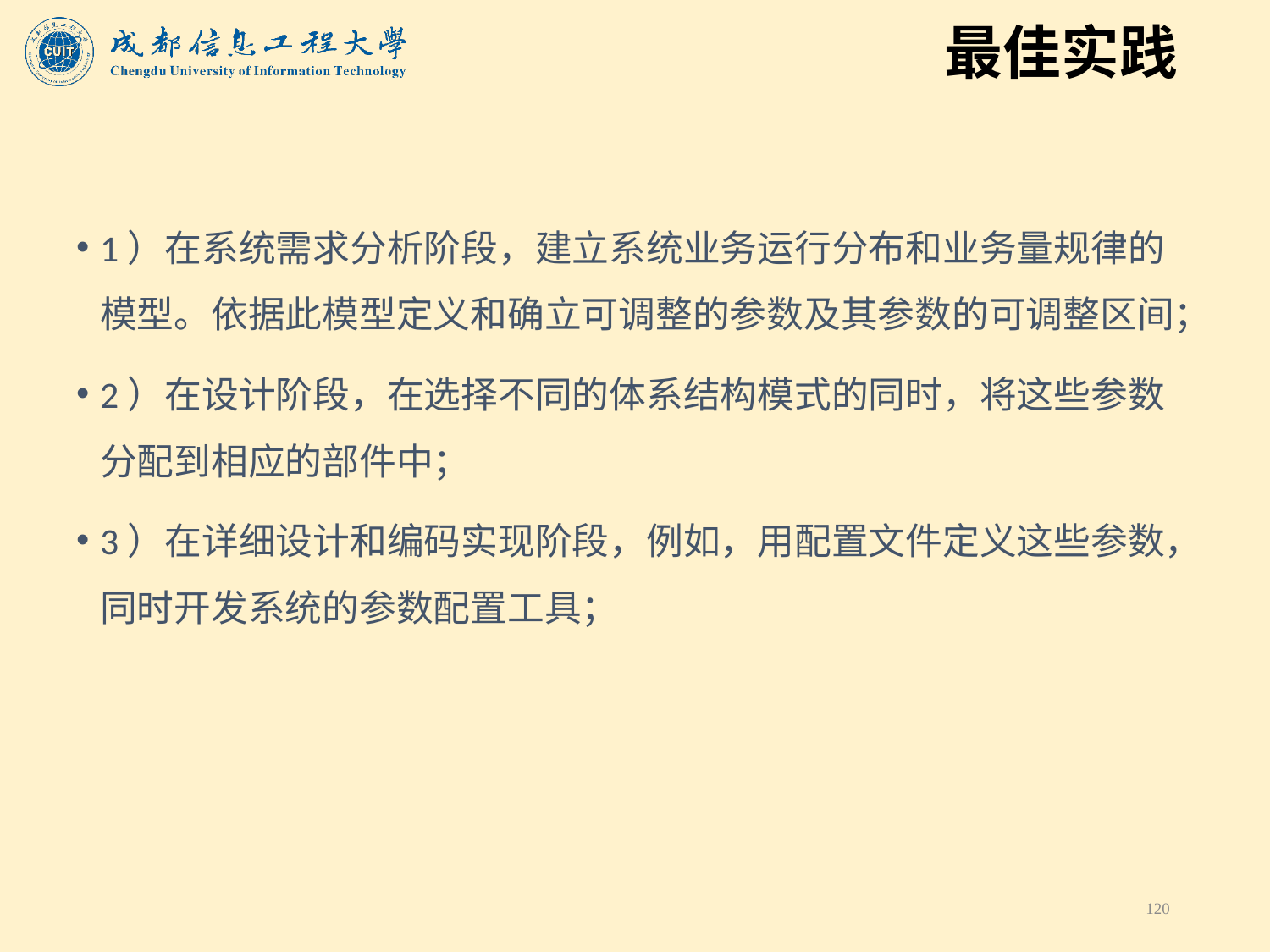

# 最佳实践
1）在系统需求分析阶段，建立系统业务运行分布和业务量规律的模型。依据此模型定义和确立可调整的参数及其参数的可调整区间；
2）在设计阶段，在选择不同的体系结构模式的同时，将这些参数分配到相应的部件中；
3）在详细设计和编码实现阶段，例如，用配置文件定义这些参数，同时开发系统的参数配置工具；

120